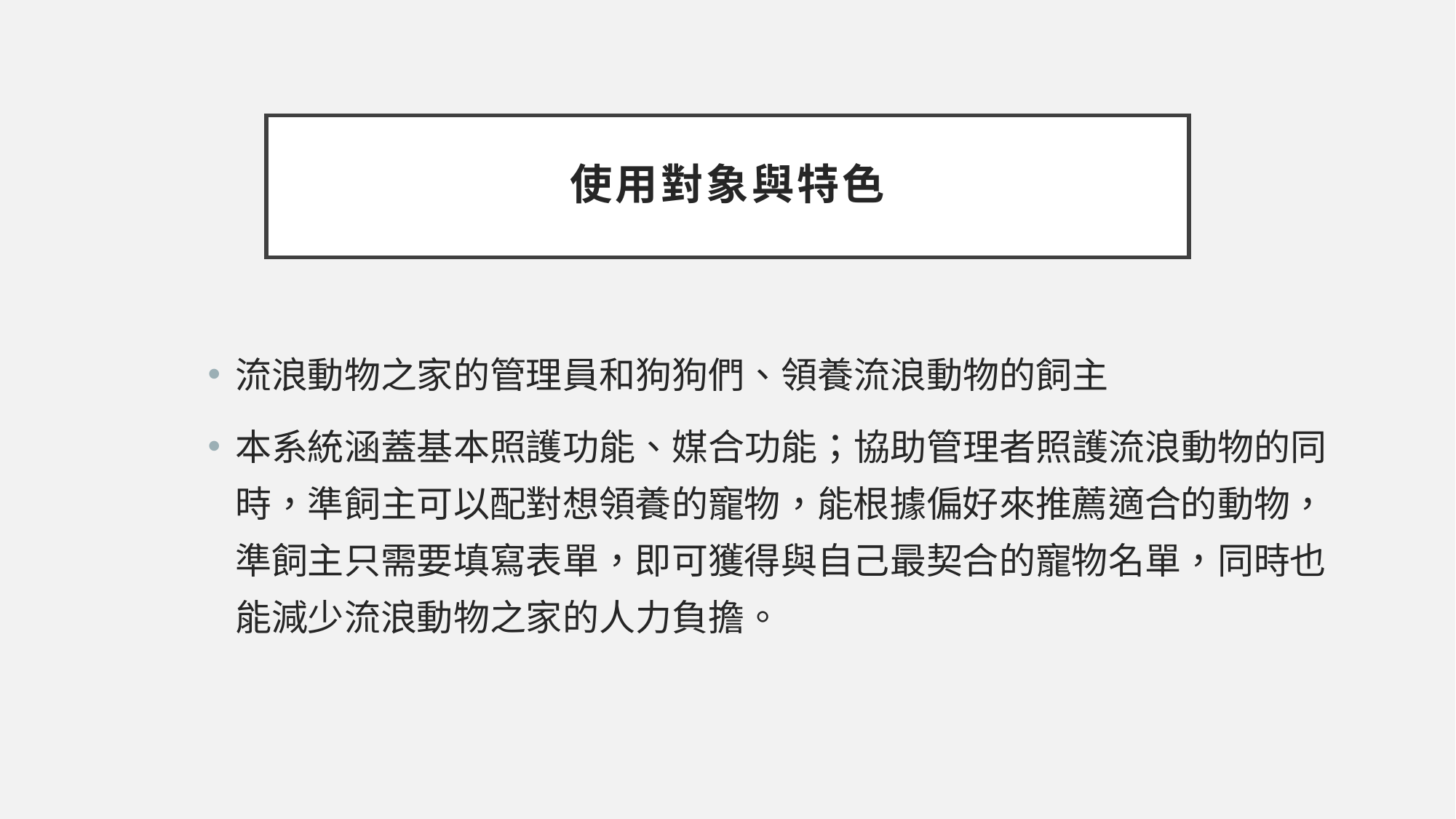

# 使用對象與特色​
流浪動物之家的管理員和狗狗們、領養流浪動物的飼主
本系統涵蓋基本照護功能、媒合功能；協助管理者照護流浪動物的同時，準飼主可以配對想領養的寵物，能根據偏好來推薦適合的動物，準飼主只需要填寫表單，即可獲得與自己最契合的寵物名單，同時也能減少流浪動物之家的人力負擔。